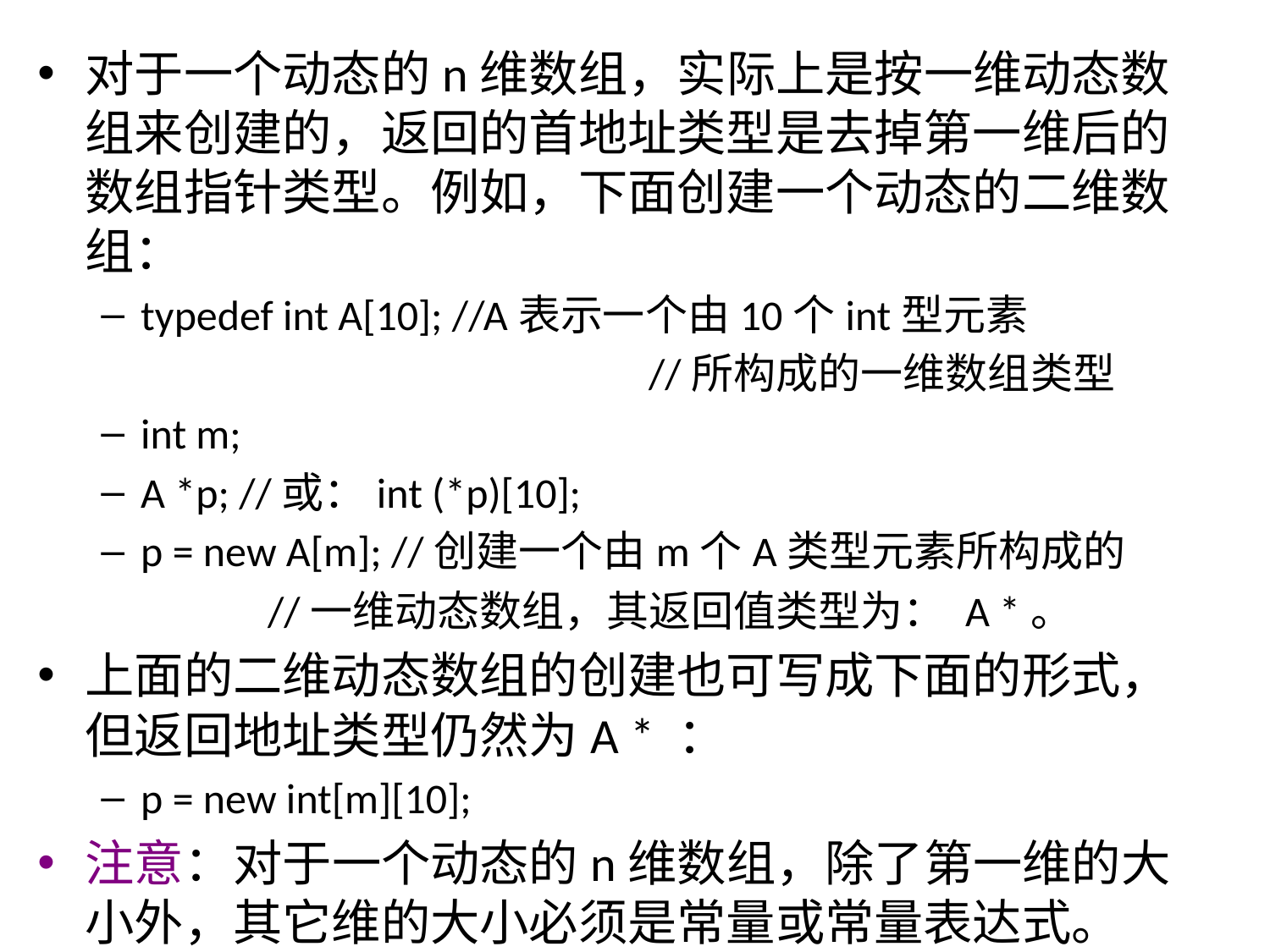

对于一个动态的n维数组，实际上是按一维动态数组来创建的，返回的首地址类型是去掉第一维后的数组指针类型。例如，下面创建一个动态的二维数组：
typedef int A[10]; //A表示一个由10个int型元素
					//所构成的一维数组类型
int m;
A *p; //或：int (*p)[10];
p = new A[m]; //创建一个由m个A类型元素所构成的
		//一维动态数组，其返回值类型为： A *。
上面的二维动态数组的创建也可写成下面的形式，但返回地址类型仍然为A * ：
p = new int[m][10];
注意：对于一个动态的n维数组，除了第一维的大小外，其它维的大小必须是常量或常量表达式。